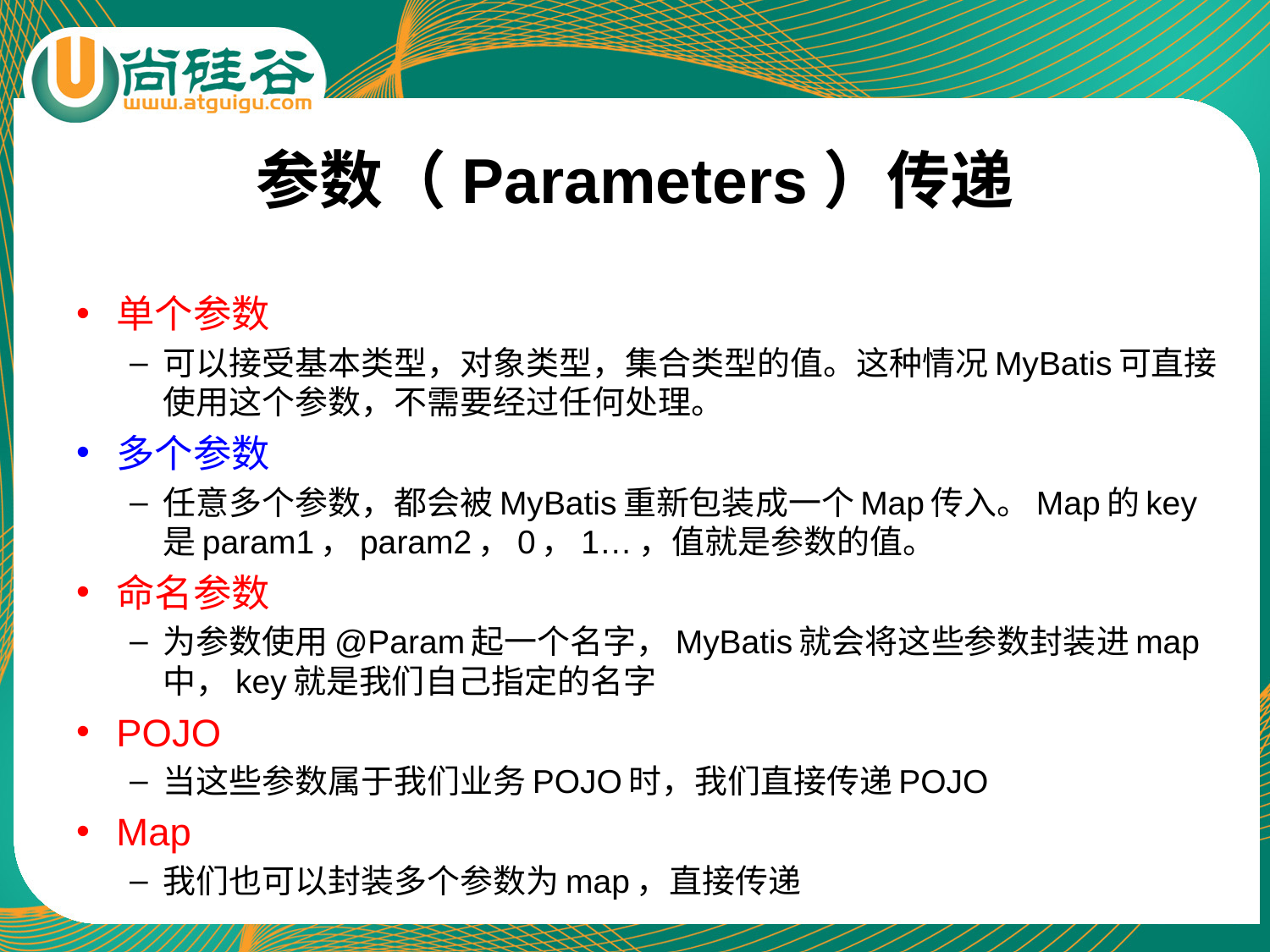

# 参数（Parameters）传递
单个参数
可以接受基本类型，对象类型，集合类型的值。这种情况MyBatis可直接使用这个参数，不需要经过任何处理。
多个参数
任意多个参数，都会被MyBatis重新包装成一个Map传入。Map的key是param1，param2，0，1…，值就是参数的值。
命名参数
为参数使用@Param起一个名字，MyBatis就会将这些参数封装进map中，key就是我们自己指定的名字
POJO
当这些参数属于我们业务POJO时，我们直接传递POJO
Map
我们也可以封装多个参数为map，直接传递